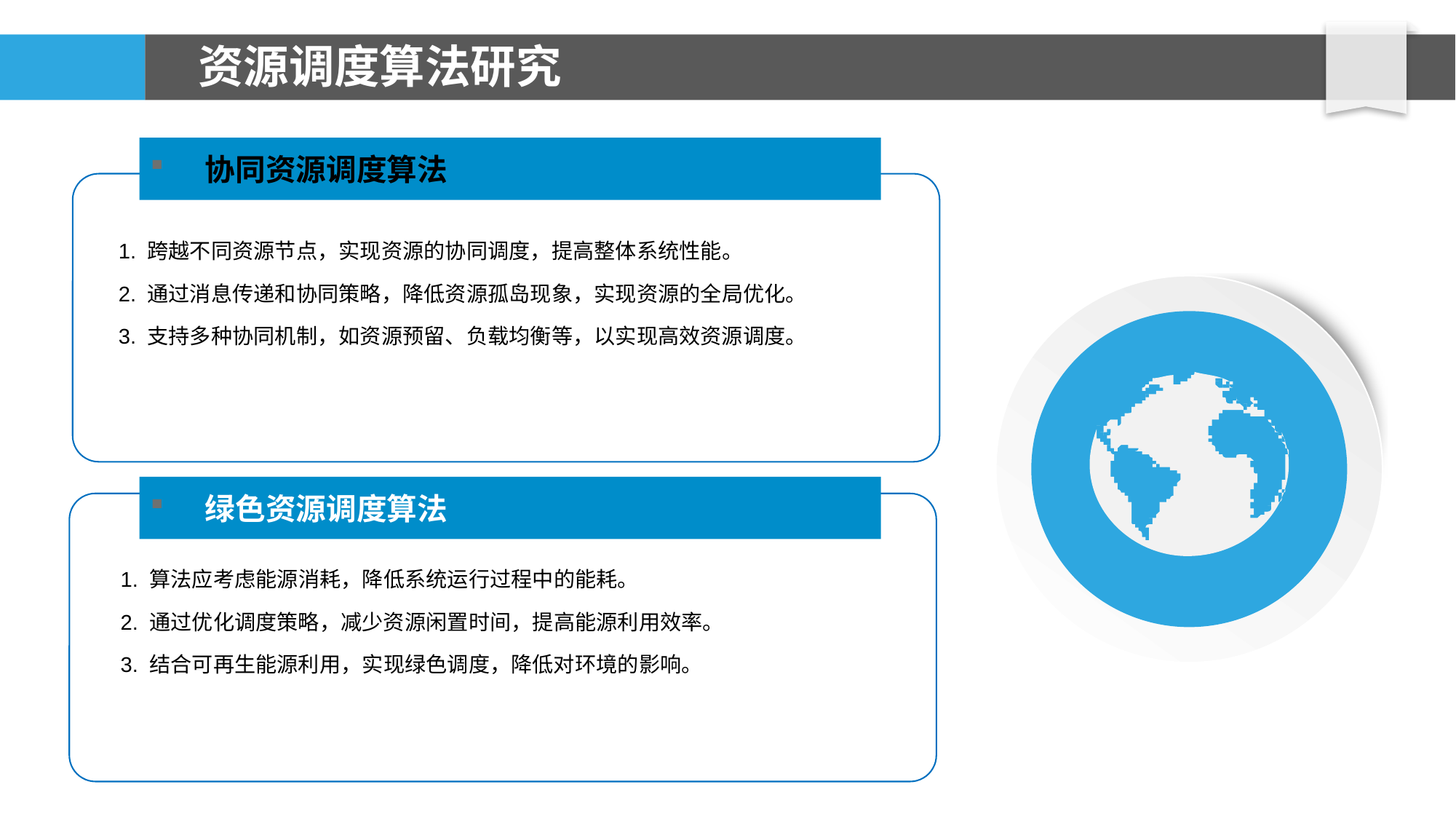

# 资源调度算法研究
协同资源调度算法
1. 跨越不同资源节点，实现资源的协同调度，提高整体系统性能。
2. 通过消息传递和协同策略，降低资源孤岛现象，实现资源的全局优化。
3. 支持多种协同机制，如资源预留、负载均衡等，以实现高效资源调度。
绿色资源调度算法
1. 算法应考虑能源消耗，降低系统运行过程中的能耗。
2. 通过优化调度策略，减少资源闲置时间，提高能源利用效率。
3. 结合可再生能源利用，实现绿色调度，降低对环境的影响。